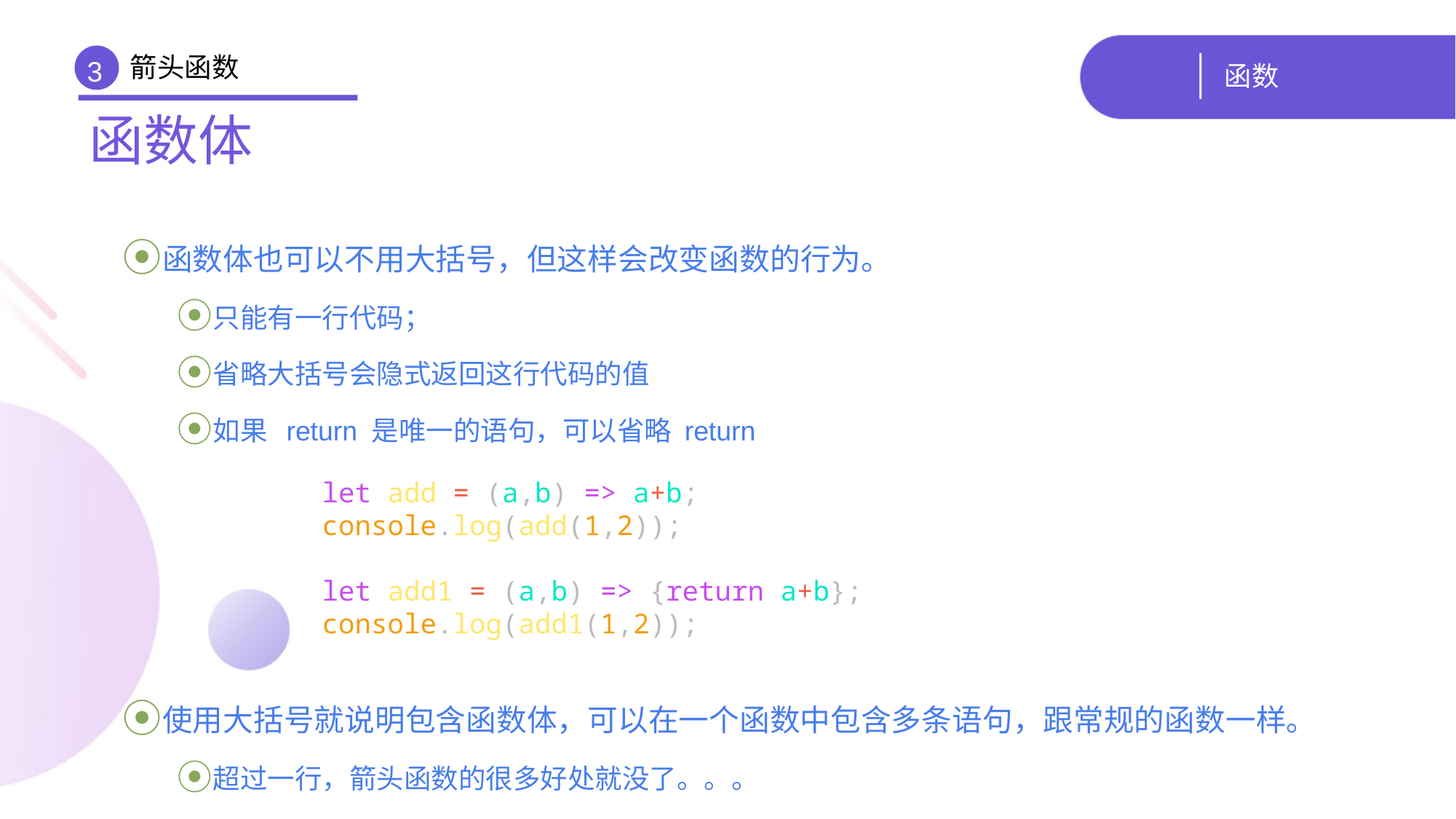

箭头函数
# 函数
3
函数体
函数体也可以不用大括号，但这样会改变函数的行为。
只能有一行代码；
省略大括号会隐式返回这行代码的值
如果  return 是唯一的语句，可以省略 return

使用大括号就说明包含函数体，可以在一个函数中包含多条语句，跟常规的函数一样。
超过一行，箭头函数的很多好处就没了。。。
let add = (a,b) => a+b;
console.log(add(1,2));
let add1 = (a,b) => {return a+b};
console.log(add1(1,2));